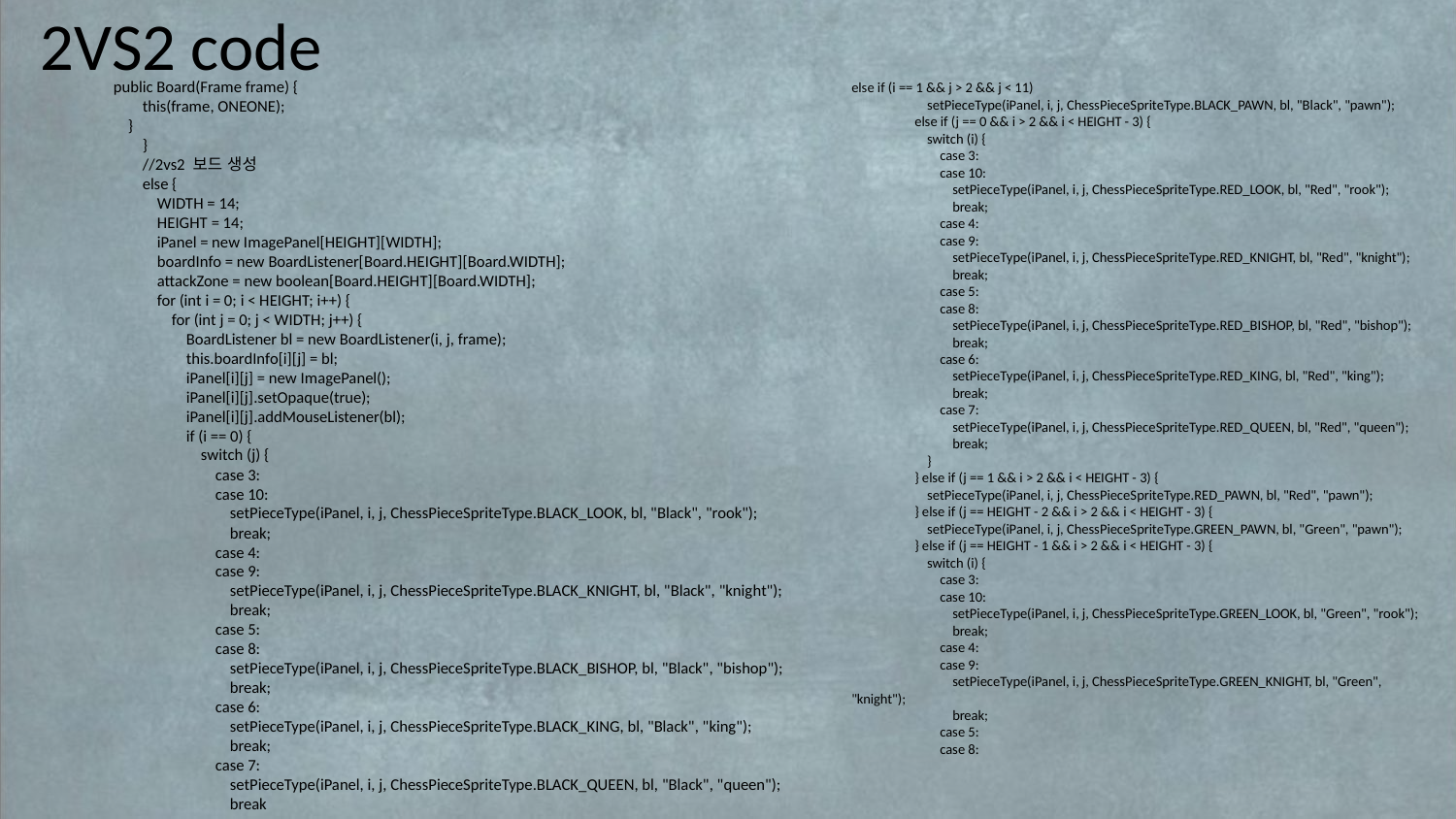

2VS2 code
public Board(Frame frame) {
        this(frame, ONEONE);
    }
        }
        //2vs2 보드 생성
        else {
            WIDTH = 14;
            HEIGHT = 14;
            iPanel = new ImagePanel[HEIGHT][WIDTH];
            boardInfo = new BoardListener[Board.HEIGHT][Board.WIDTH];
            attackZone = new boolean[Board.HEIGHT][Board.WIDTH];
            for (int i = 0; i < HEIGHT; i++) {
                for (int j = 0; j < WIDTH; j++) {
                    BoardListener bl = new BoardListener(i, j, frame);
                    this.boardInfo[i][j] = bl;
                    iPanel[i][j] = new ImagePanel();
                    iPanel[i][j].setOpaque(true);
                    iPanel[i][j].addMouseListener(bl);
                    if (i == 0) {
                        switch (j) {
                            case 3:
                            case 10:
                                setPieceType(iPanel, i, j, ChessPieceSpriteType.BLACK_LOOK, bl, "Black", "rook");
                                break;
                            case 4:
                            case 9:
                                setPieceType(iPanel, i, j, ChessPieceSpriteType.BLACK_KNIGHT, bl, "Black", "knight");
                                break;
                            case 5:
                            case 8:
                                setPieceType(iPanel, i, j, ChessPieceSpriteType.BLACK_BISHOP, bl, "Black", "bishop");
                                break;
                            case 6:
                                setPieceType(iPanel, i, j, ChessPieceSpriteType.BLACK_KING, bl, "Black", "king");
                                break;
                            case 7:
                                setPieceType(iPanel, i, j, ChessPieceSpriteType.BLACK_QUEEN, bl, "Black", "queen");
                                break
else if (i == 1 && j > 2 && j < 11)
                        setPieceType(iPanel, i, j, ChessPieceSpriteType.BLACK_PAWN, bl, "Black", "pawn");
                    else if (j == 0 && i > 2 && i < HEIGHT - 3) {
                        switch (i) {
                            case 3:
                            case 10:
                                setPieceType(iPanel, i, j, ChessPieceSpriteType.RED_LOOK, bl, "Red", "rook");
                                break;
                            case 4:
                            case 9:
                                setPieceType(iPanel, i, j, ChessPieceSpriteType.RED_KNIGHT, bl, "Red", "knight");
                                break;
                            case 5:
                            case 8:
                                setPieceType(iPanel, i, j, ChessPieceSpriteType.RED_BISHOP, bl, "Red", "bishop");
                                break;
                            case 6:
                                setPieceType(iPanel, i, j, ChessPieceSpriteType.RED_KING, bl, "Red", "king");
                                break;
                            case 7:
                                setPieceType(iPanel, i, j, ChessPieceSpriteType.RED_QUEEN, bl, "Red", "queen");
                                break;
                        }
                    } else if (j == 1 && i > 2 && i < HEIGHT - 3) {
                        setPieceType(iPanel, i, j, ChessPieceSpriteType.RED_PAWN, bl, "Red", "pawn");
                    } else if (j == HEIGHT - 2 && i > 2 && i < HEIGHT - 3) {
                        setPieceType(iPanel, i, j, ChessPieceSpriteType.GREEN_PAWN, bl, "Green", "pawn");
                    } else if (j == HEIGHT - 1 && i > 2 && i < HEIGHT - 3) {
                        switch (i) {
                            case 3:
                            case 10:
                                setPieceType(iPanel, i, j, ChessPieceSpriteType.GREEN_LOOK, bl, "Green", "rook");
                                break;
                            case 4:
                            case 9:
                                setPieceType(iPanel, i, j, ChessPieceSpriteType.GREEN_KNIGHT, bl, "Green", "knight");
                                break;
                            case 5:
                            case 8: